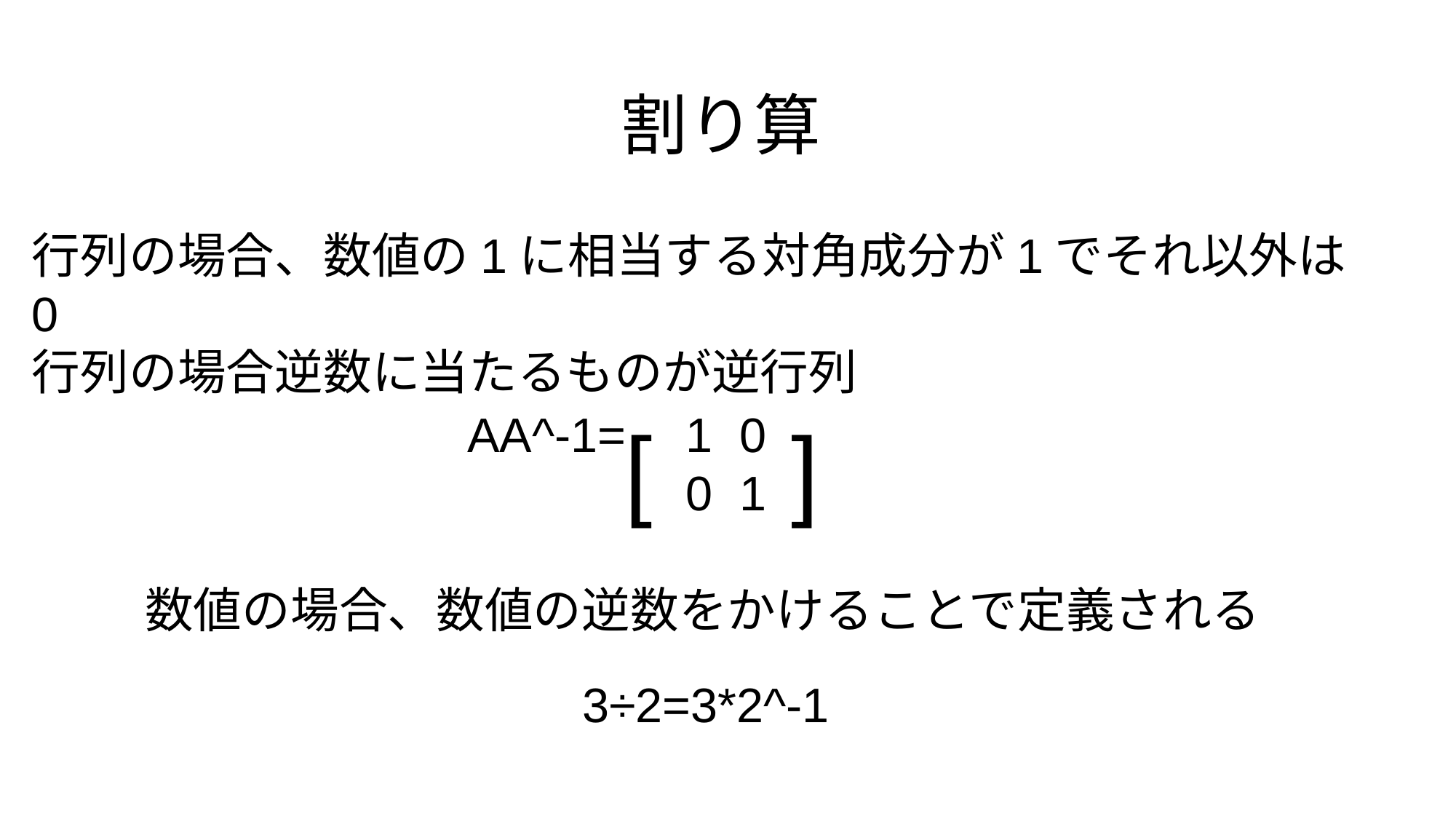

割り算
行列の場合、数値の1に相当する対角成分が1でそれ以外は0
行列の場合逆数に当たるものが逆行列
AA^-1=	1  0
	     	0  1
[     ]
数値の場合、数値の逆数をかけることで定義される
3÷2=3*2^-1